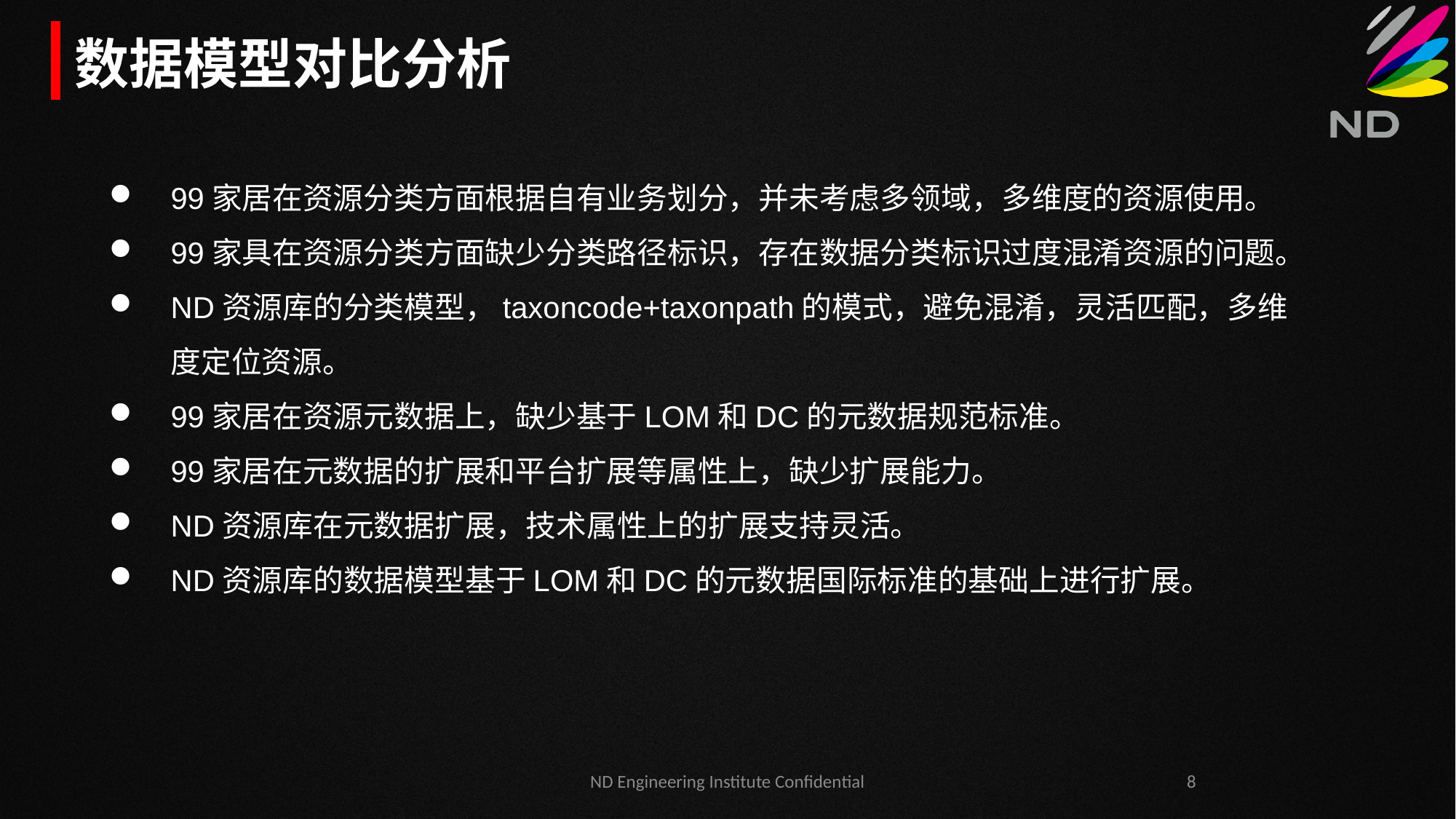

数据模型对比分析
99家居在资源分类方面根据自有业务划分，并未考虑多领域，多维度的资源使用。
99家具在资源分类方面缺少分类路径标识，存在数据分类标识过度混淆资源的问题。
ND资源库的分类模型，taxoncode+taxonpath的模式，避免混淆，灵活匹配，多维度定位资源。
99家居在资源元数据上，缺少基于LOM和DC的元数据规范标准。
99家居在元数据的扩展和平台扩展等属性上，缺少扩展能力。
ND资源库在元数据扩展，技术属性上的扩展支持灵活。
ND资源库的数据模型基于LOM和DC的元数据国际标准的基础上进行扩展。
ND Engineering Institute Confidential
8